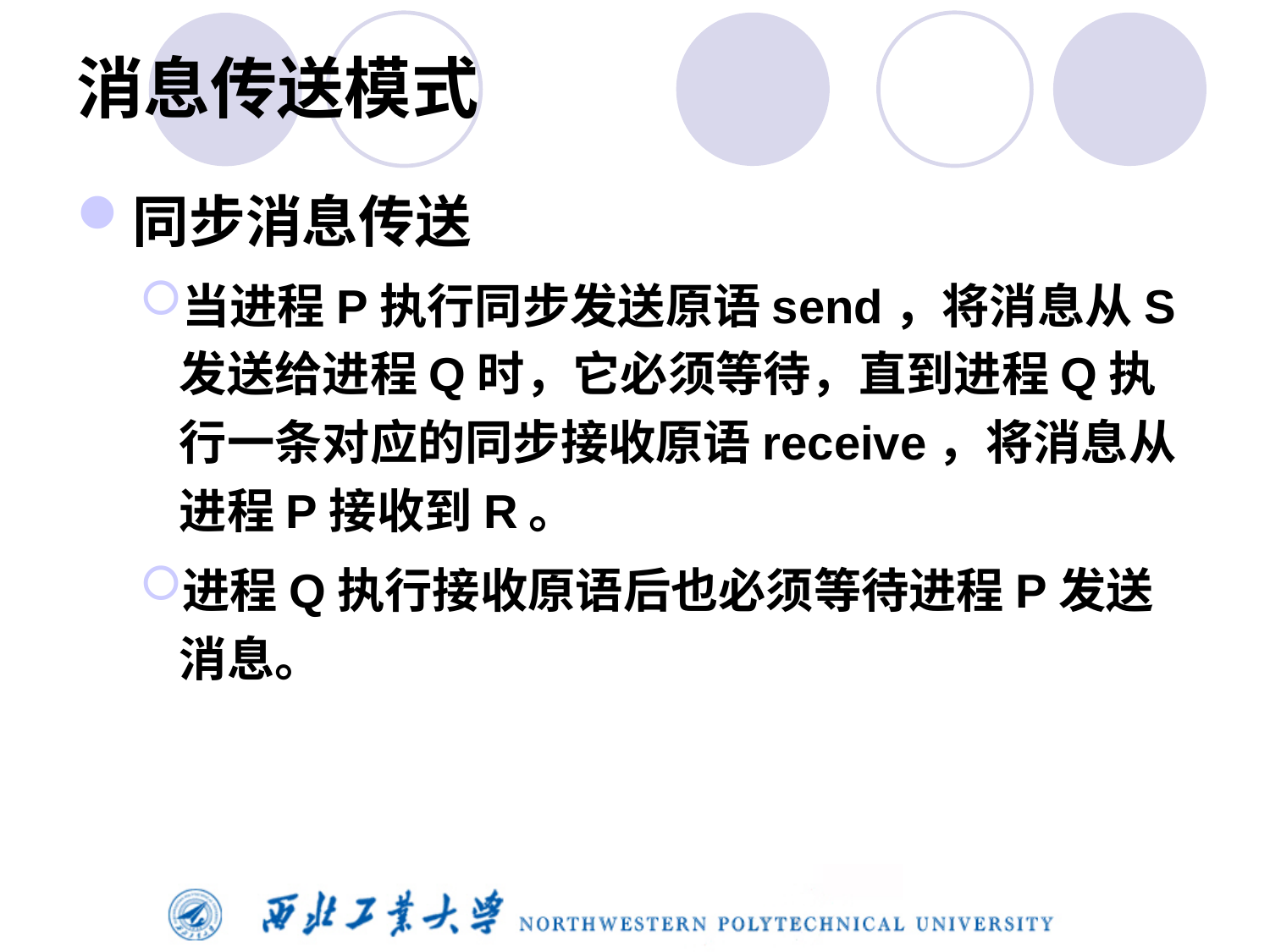

# 消息传送模式
同步消息传送
当进程P执行同步发送原语send，将消息从S发送给进程Q时，它必须等待，直到进程Q执行一条对应的同步接收原语receive，将消息从进程P接收到R。
进程Q执行接收原语后也必须等待进程P发送消息。